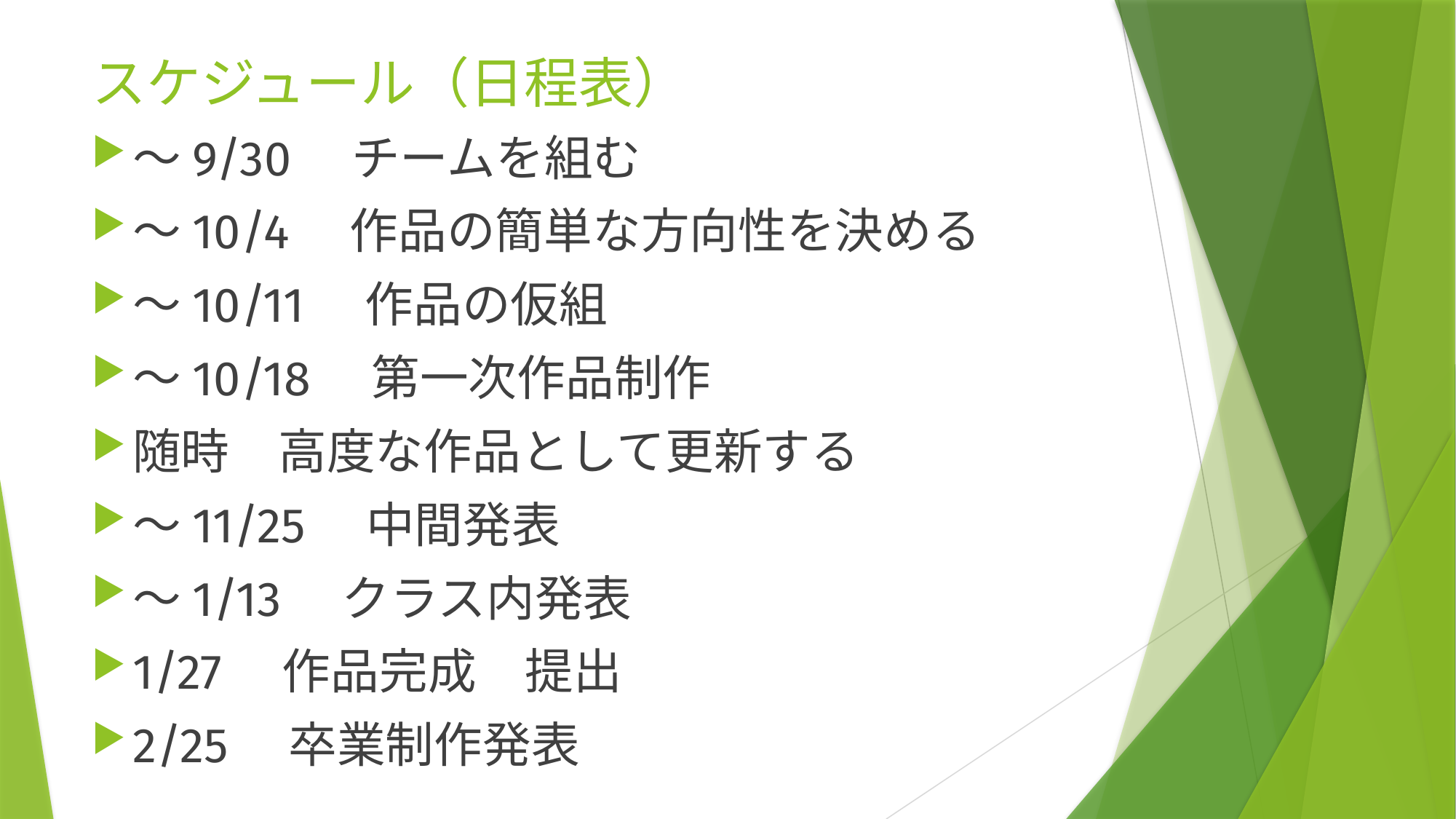

# スケジュール（日程表）
～9/30　チームを組む
～10/4　作品の簡単な方向性を決める
～10/11　作品の仮組
～10/18　第一次作品制作
随時　高度な作品として更新する
～11/25　中間発表
～1/13　クラス内発表
1/27　作品完成　提出
2/25　卒業制作発表